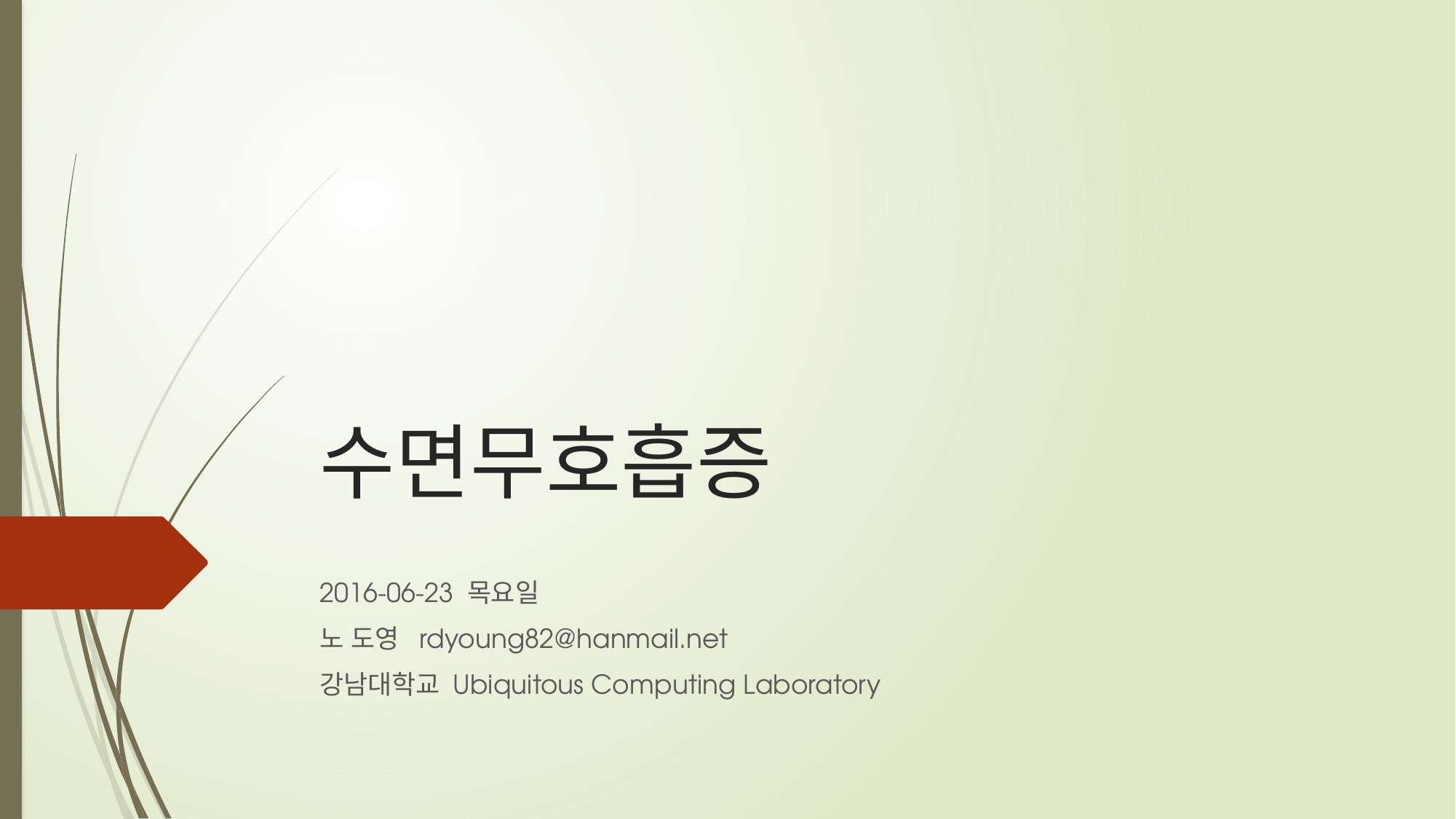

# 수면무호흡증
2016-06-23 목요일
노 도영  rdyoung82@hanmail.net
강남대학교 Ubiquitous Computing Laboratory